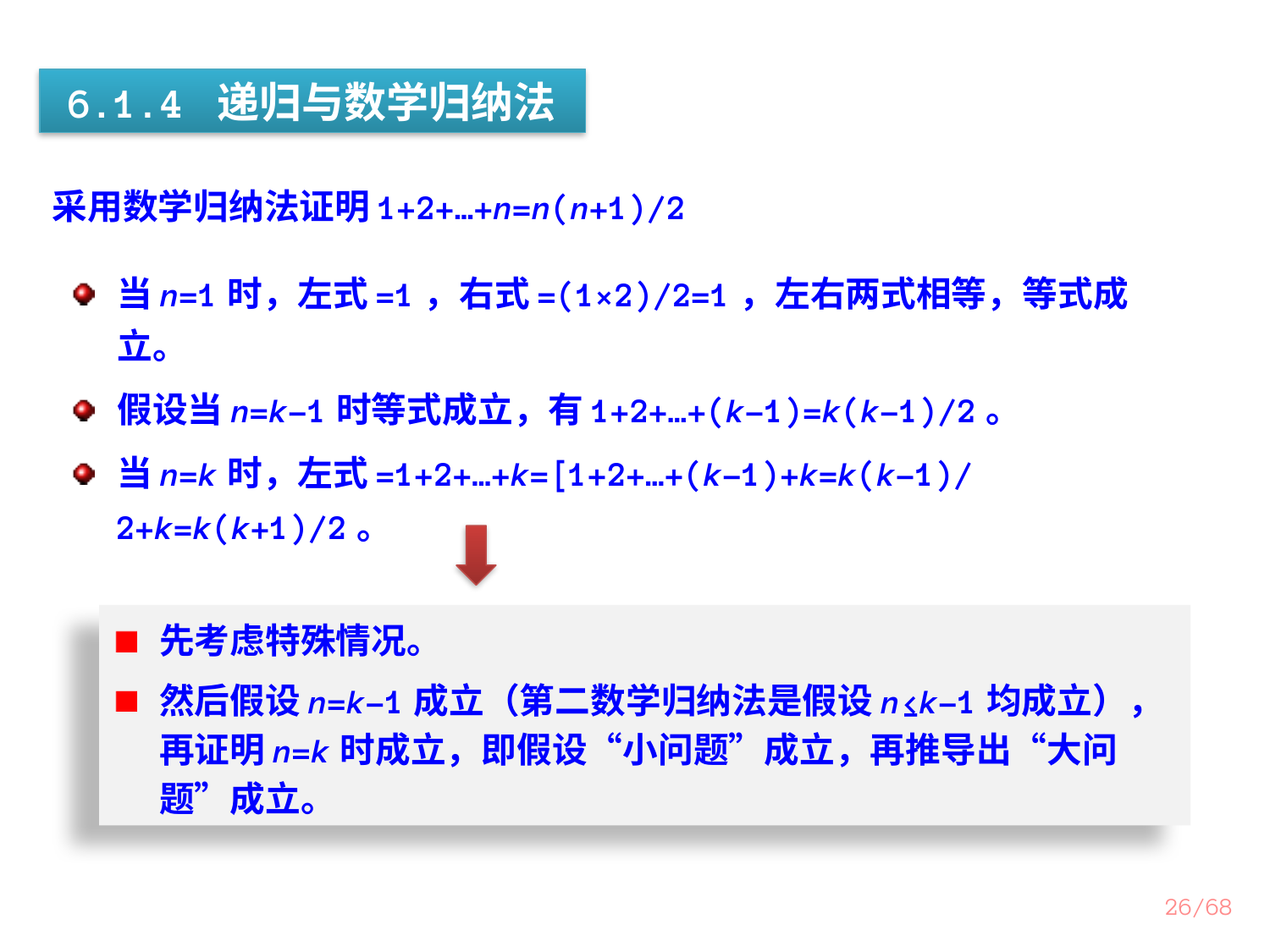

6.1.4 递归与数学归纳法
采用数学归纳法证明1+2+…+n=n(n+1)/2
当n=1时，左式=1，右式=(1×2)/2=1，左右两式相等，等式成立。
假设当n=k-1时等式成立，有1+2+…+(k-1)=k(k-1)/2。
当n=k时，左式=1+2+…+k=[1+2+…+(k-1)+k=k(k-1)/2+k=k(k+1)/2。

先考虑特殊情况。
然后假设n=k-1成立（第二数学归纳法是假设n≤k-1均成立），再证明n=k时成立，即假设“小问题”成立，再推导出“大问题”成立。
26/68